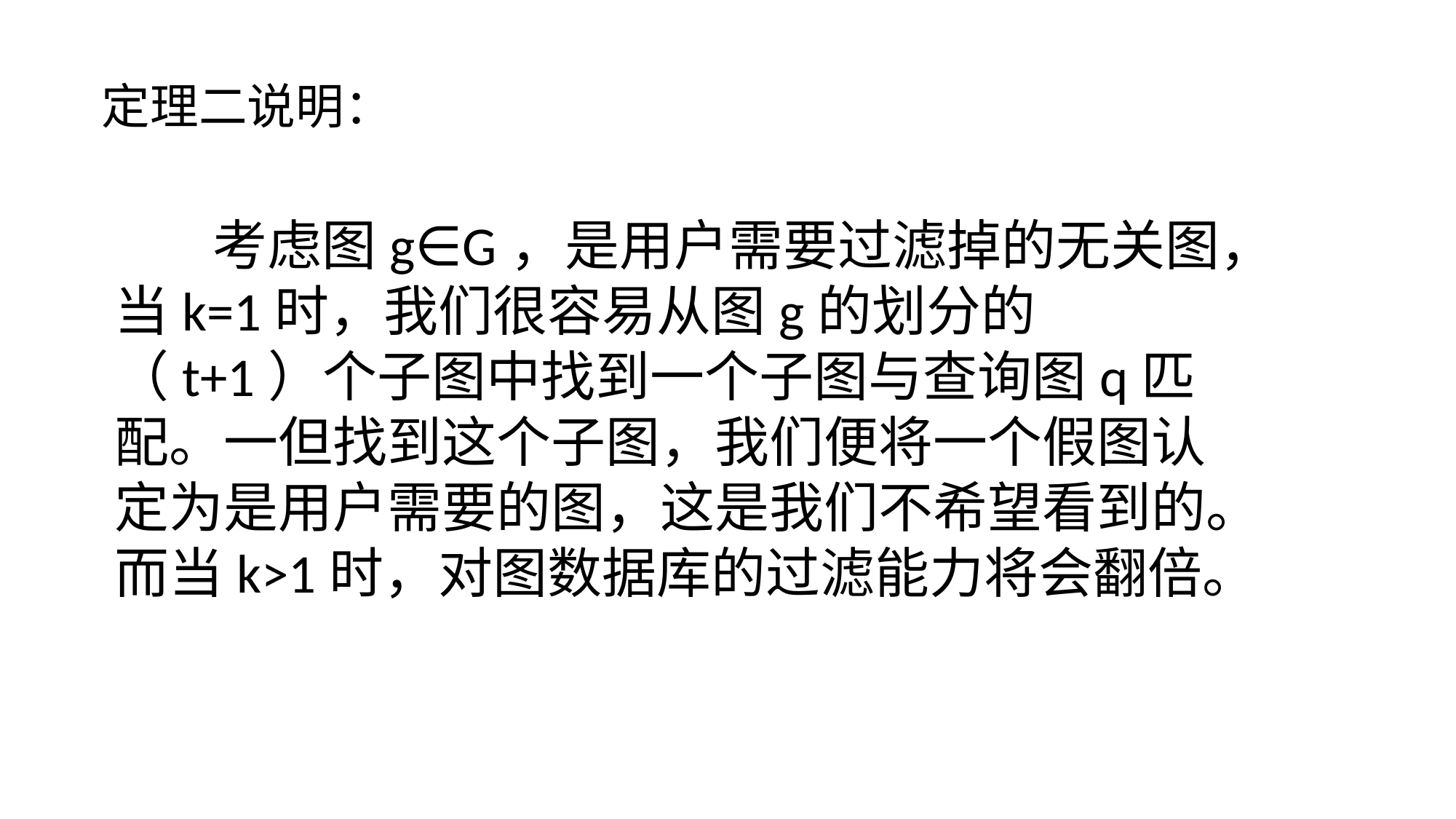

定理二说明：
       考虑图g∈G，是用户需要过滤掉的无关图，当k=1时，我们很容易从图g的划分的（t+1）个子图中找到一个子图与查询图q匹配。一但找到这个子图，我们便将一个假图认定为是用户需要的图，这是我们不希望看到的。而当k>1时，对图数据库的过滤能力将会翻倍。